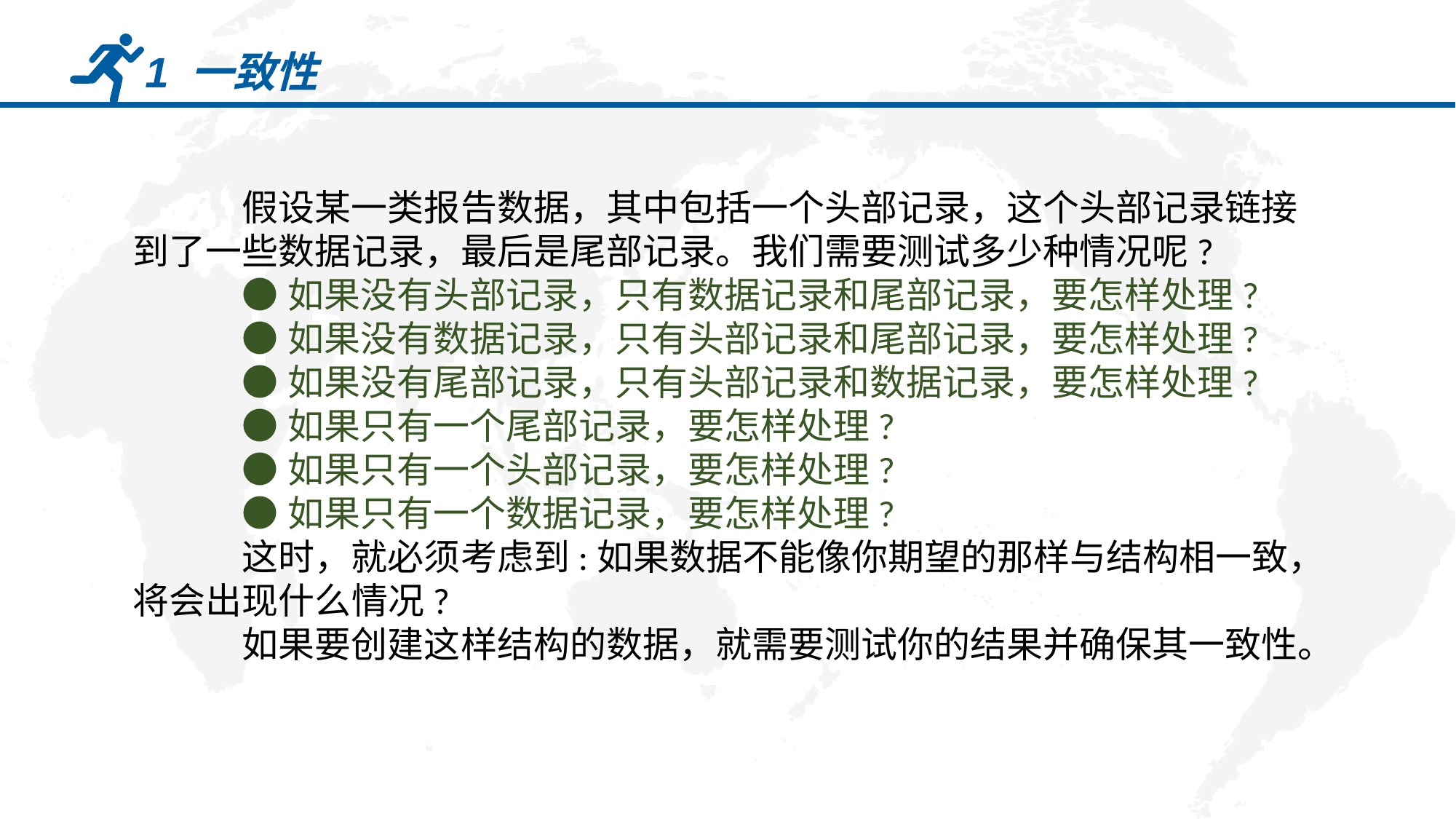

1 一致性
	假设某一类报告数据，其中包括一个头部记录，这个头部记录链接到了一些数据记录，最后是尾部记录。我们需要测试多少种情况呢?
	●如果没有头部记录，只有数据记录和尾部记录，要怎样处理?
	●如果没有数据记录，只有头部记录和尾部记录，要怎样处理?
	●如果没有尾部记录，只有头部记录和数据记录，要怎样处理?
	●如果只有一个尾部记录，要怎样处理?
	●如果只有一个头部记录，要怎样处理?
	●如果只有一个数据记录，要怎样处理?
	这时，就必须考虑到:如果数据不能像你期望的那样与结构相一致，将会出现什么情况?
	如果要创建这样结构的数据，就需要测试你的结果并确保其一致性。